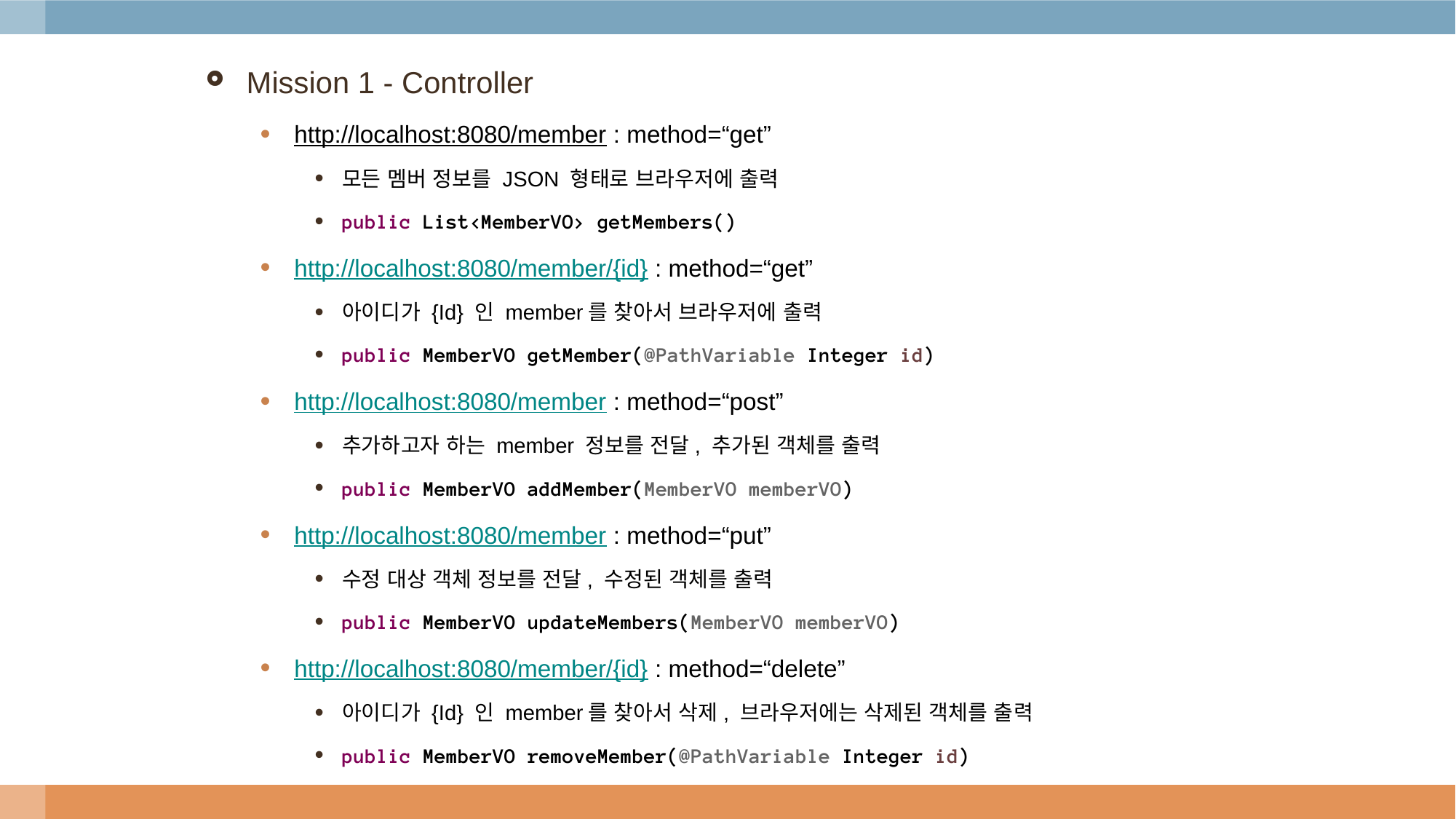

Mission 1 - Controller
http://localhost:8080/member : method=“get”
모든 멤버 정보를 JSON 형태로 브라우저에 출력
public List<MemberVO> getMembers()
http://localhost:8080/member/{id} : method=“get”
아이디가 {Id} 인 member를 찾아서 브라우저에 출력
public MemberVO getMember(@PathVariable Integer id)
http://localhost:8080/member : method=“post”
추가하고자 하는 member 정보를 전달, 추가된 객체를 출력
public MemberVO addMember(MemberVO memberVO)
http://localhost:8080/member : method=“put”
수정 대상 객체 정보를 전달, 수정된 객체를 출력
public MemberVO updateMembers(MemberVO memberVO)
http://localhost:8080/member/{id} : method=“delete”
아이디가 {Id} 인 member를 찾아서 삭제, 브라우저에는 삭제된 객체를 출력
public MemberVO removeMember(@PathVariable Integer id)